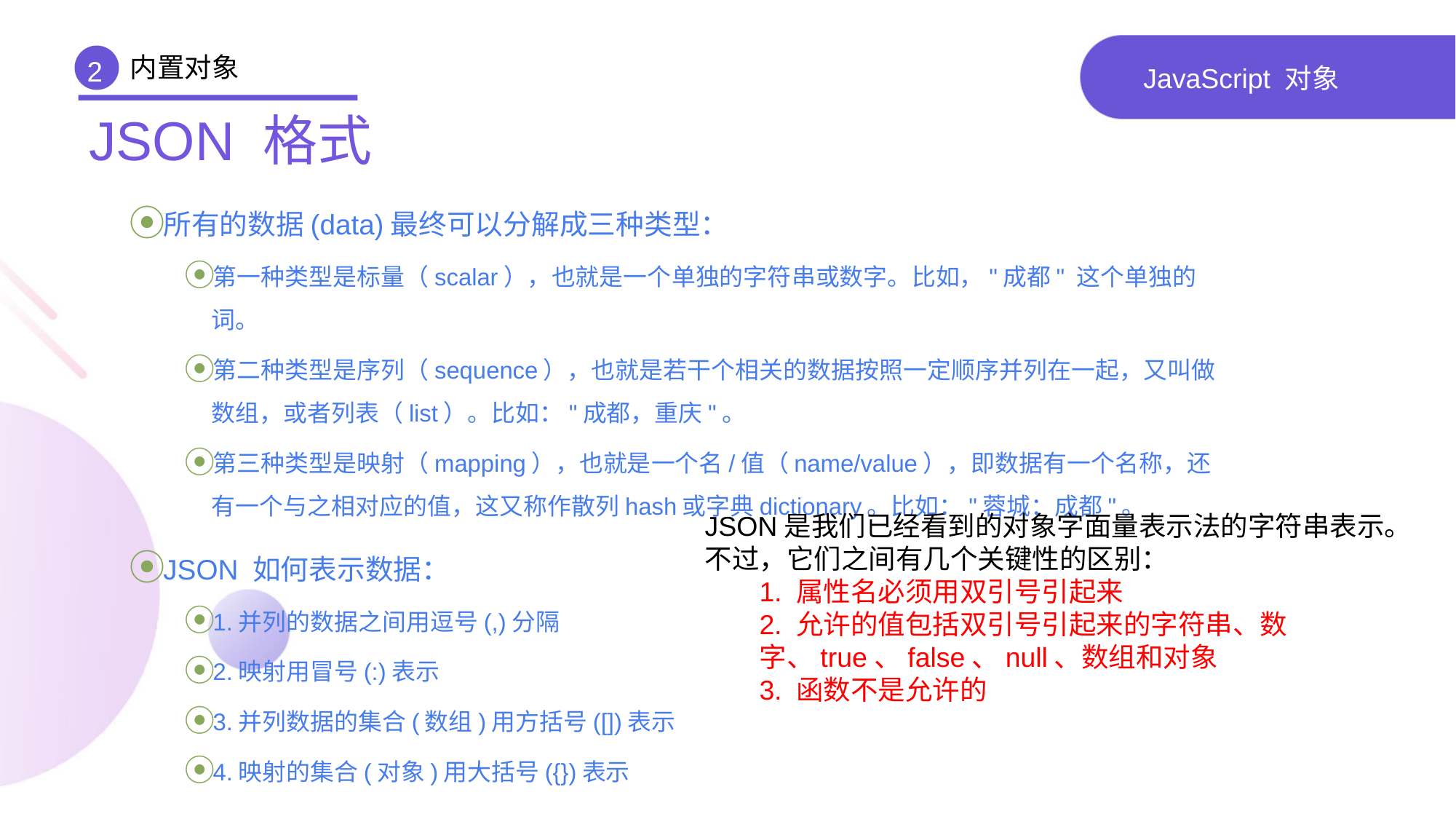

内置对象
2
# JavaScript 对象
JSON 格式
所有的数据(data)最终可以分解成三种类型：
第一种类型是标量（scalar），也就是一个单独的字符串或数字。比如，"成都" 这个单独的词。
第二种类型是序列（sequence），也就是若干个相关的数据按照一定顺序并列在一起，又叫做数组，或者列表（list）。比如："成都，重庆"。
第三种类型是映射（mapping），也就是一个名/值（name/value），即数据有一个名称，还有一个与之相对应的值，这又称作散列hash或字典dictionary。比如："蓉城：成都"。
JSON 如何表示数据：
1.并列的数据之间用逗号(,)分隔
2.映射用冒号(:)表示
3.并列数据的集合(数组)用方括号([])表示
4.映射的集合(对象)用大括号({})表示

JSON是我们已经看到的对象字面量表示法的字符串表示。不过，它们之间有几个关键性的区别：
1. 属性名必须用双引号引起来
2. 允许的值包括双引号引起来的字符串、数字、true、false、null、数组和对象
3. 函数不是允许的